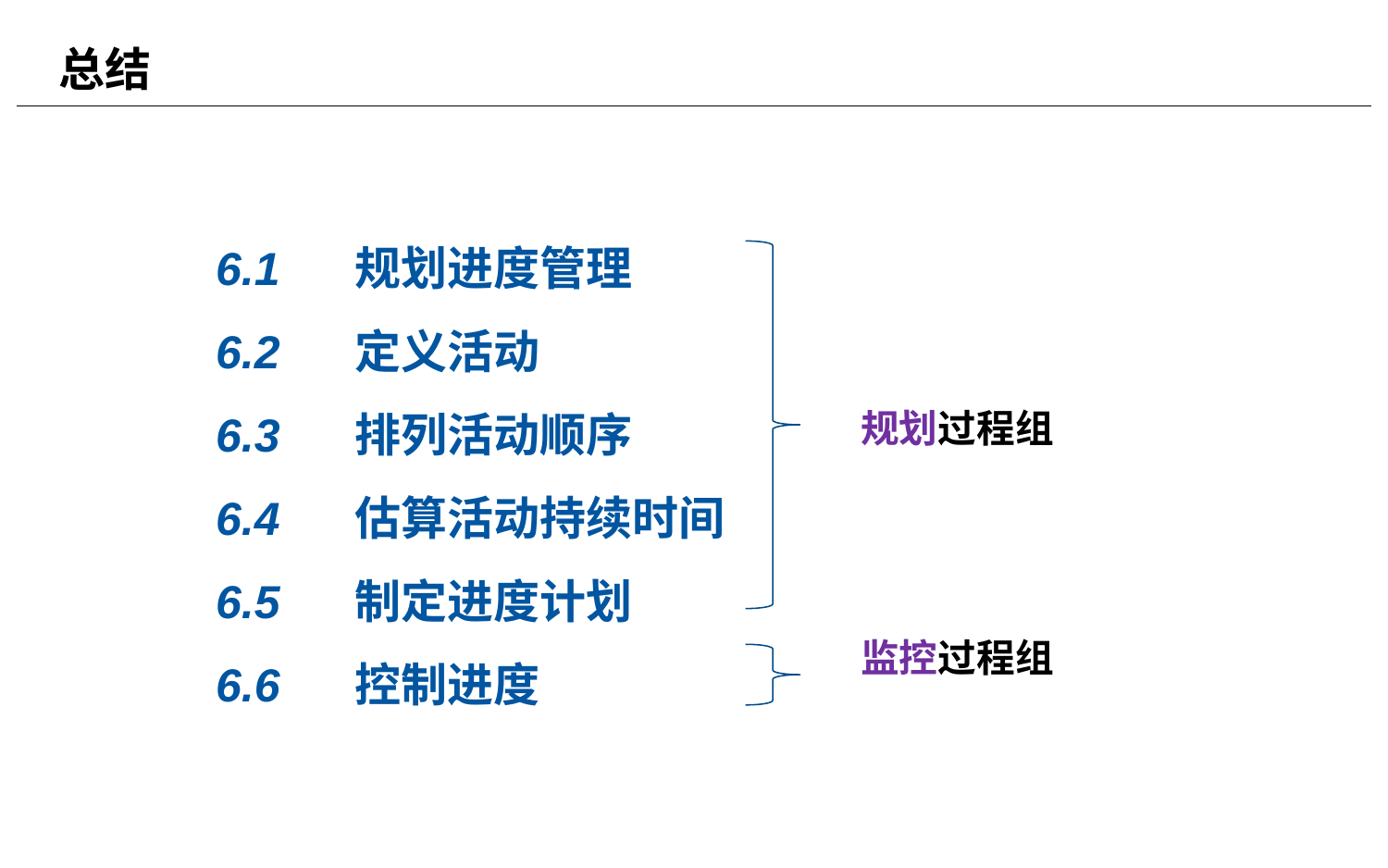

# 总结
6.1	规划进度管理
6.2	定义活动
6.3	排列活动顺序
6.4	估算活动持续时间
6.5	制定进度计划
6.6	控制进度

规划过程组
监控过程组